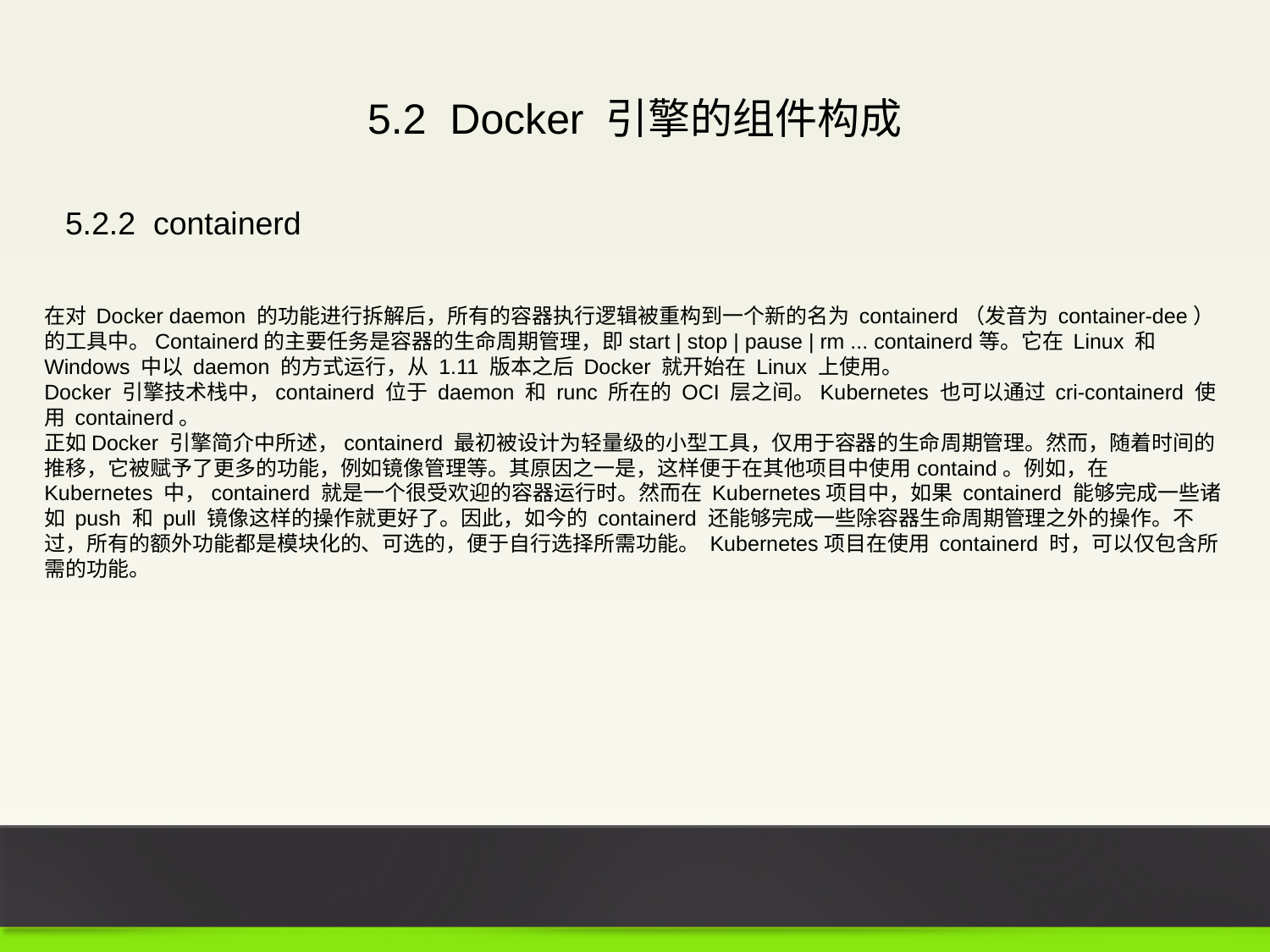

5.2  Docker 引擎的组件构成
5.2.2  containerd
在对 Docker daemon 的功能进行拆解后，所有的容器执行逻辑被重构到一个新的名为 containerd（发音为 container-dee）的工具中。Containerd的主要任务是容器的生命周期管理，即start | stop | pause | rm ... containerd等。它在 Linux 和 Windows 中以 daemon 的方式运行，从 1.11 版本之后 Docker 就开始在 Linux 上使用。
Docker 引擎技术栈中，containerd 位于 daemon 和 runc 所在的 OCI 层之间。Kubernetes 也可以通过 cri-containerd 使用 containerd。
正如Docker 引擎简介中所述，containerd 最初被设计为轻量级的小型工具，仅用于容器的生命周期管理。然而，随着时间的推移，它被赋予了更多的功能，例如镜像管理等。其原因之一是，这样便于在其他项目中使用containd。例如，在 Kubernetes 中，containerd 就是一个很受欢迎的容器运行时。然而在 Kubernetes项目中，如果 containerd 能够完成一些诸如 push 和 pull 镜像这样的操作就更好了。因此，如今的 containerd 还能够完成一些除容器生命周期管理之外的操作。不过，所有的额外功能都是模块化的、可选的，便于自行选择所需功能。 Kubernetes项目在使用 containerd 时，可以仅包含所需的功能。